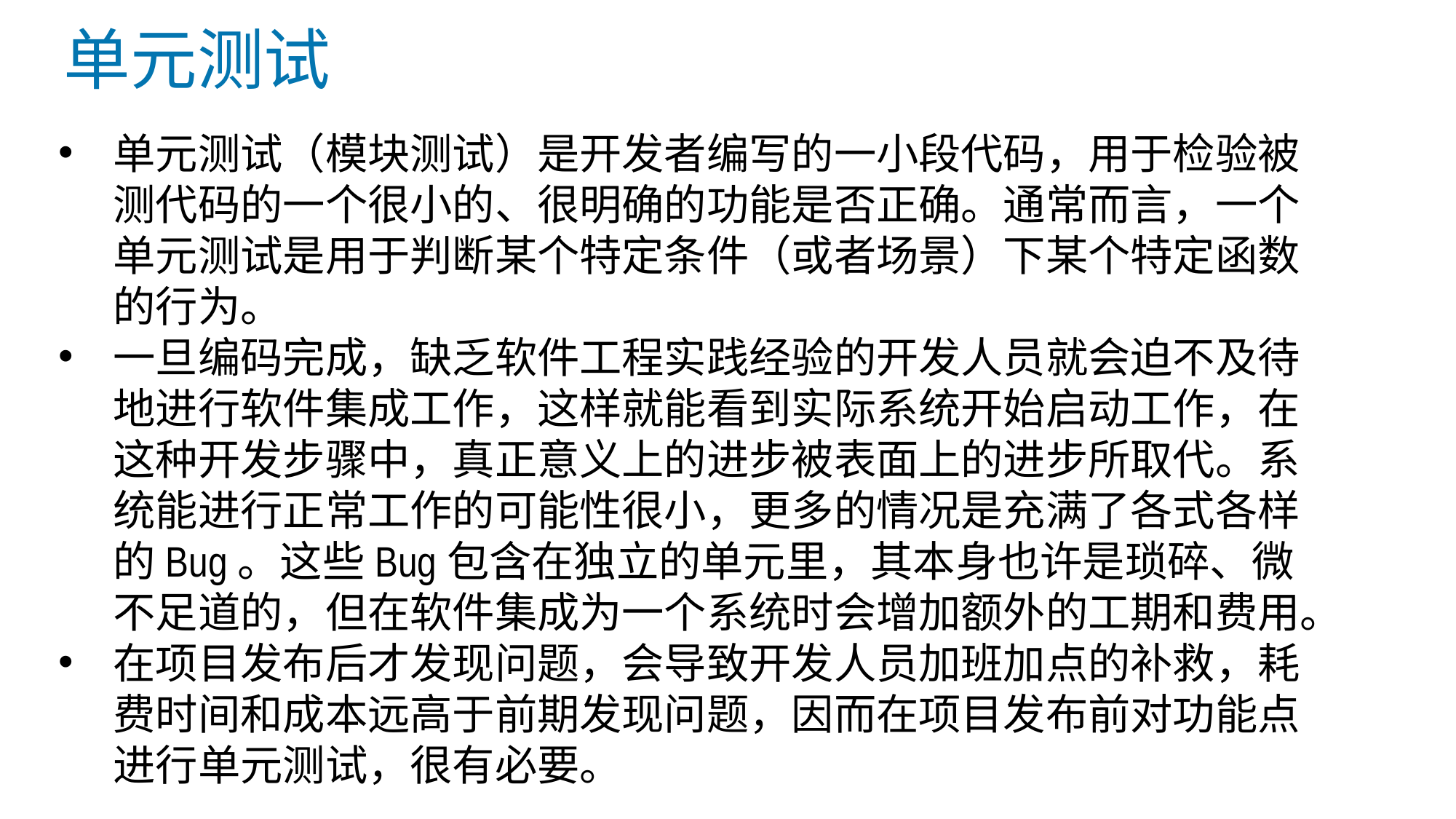

单元测试
单元测试（模块测试）是开发者编写的一小段代码，用于检验被测代码的一个很小的、很明确的功能是否正确。通常而言，一个单元测试是用于判断某个特定条件（或者场景）下某个特定函数的行为。
一旦编码完成，缺乏软件工程实践经验的开发人员就会迫不及待地进行软件集成工作，这样就能看到实际系统开始启动工作，在这种开发步骤中，真正意义上的进步被表面上的进步所取代。系统能进行正常工作的可能性很小，更多的情况是充满了各式各样的Bug。这些Bug包含在独立的单元里，其本身也许是琐碎、微不足道的，但在软件集成为一个系统时会增加额外的工期和费用。
在项目发布后才发现问题，会导致开发人员加班加点的补救，耗费时间和成本远高于前期发现问题，因而在项目发布前对功能点进行单元测试，很有必要。